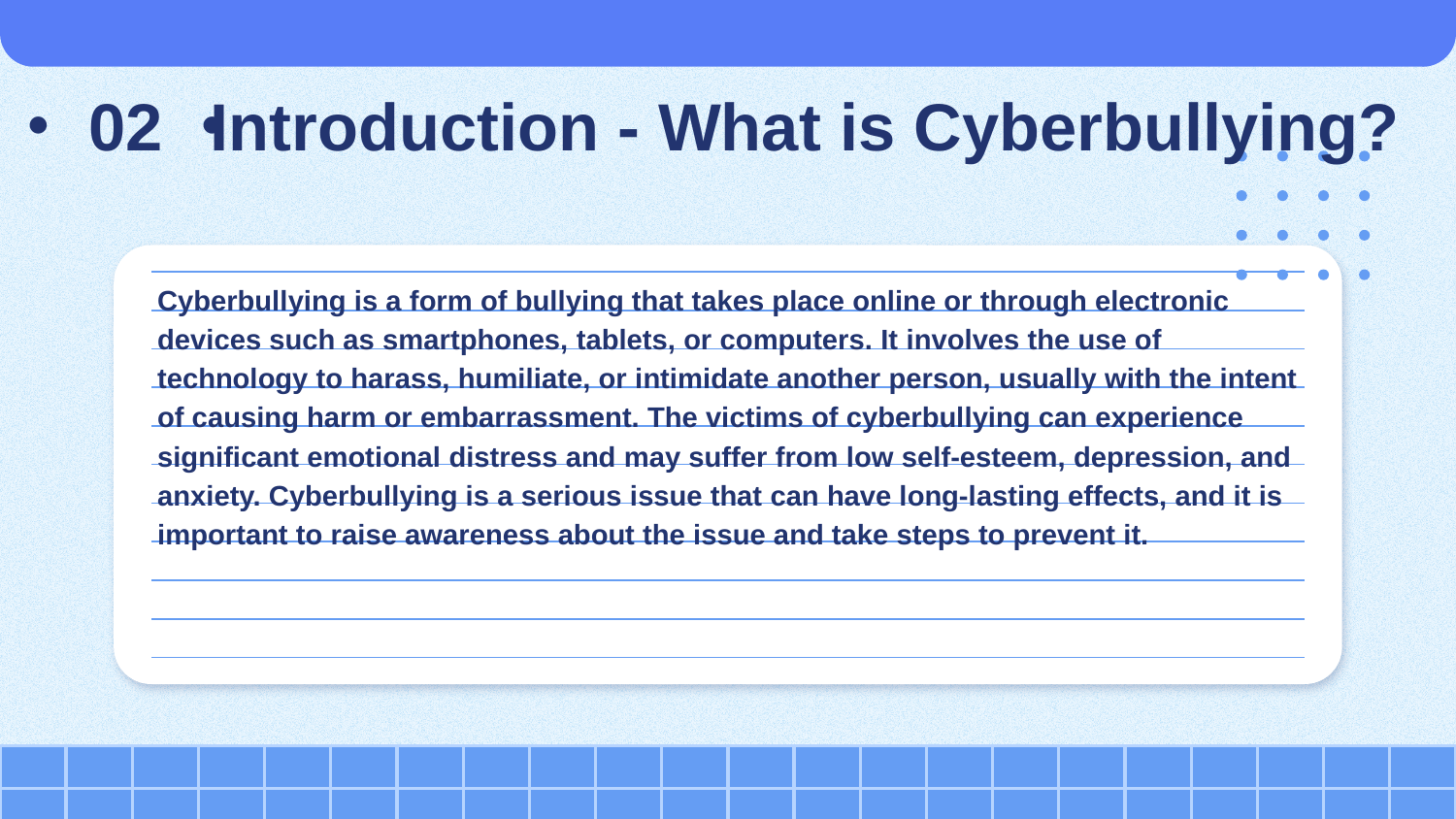

・02・
# Introduction - What is Cyberbullying?

Cyberbullying is a form of bullying that takes place online or through electronic devices such as smartphones, tablets, or computers. It involves the use of technology to harass, humiliate, or intimidate another person, usually with the intent of causing harm or embarrassment. The victims of cyberbullying can experience significant emotional distress and may suffer from low self-esteem, depression, and anxiety. Cyberbullying is a serious issue that can have long-lasting effects, and it is important to raise awareness about the issue and take steps to prevent it.